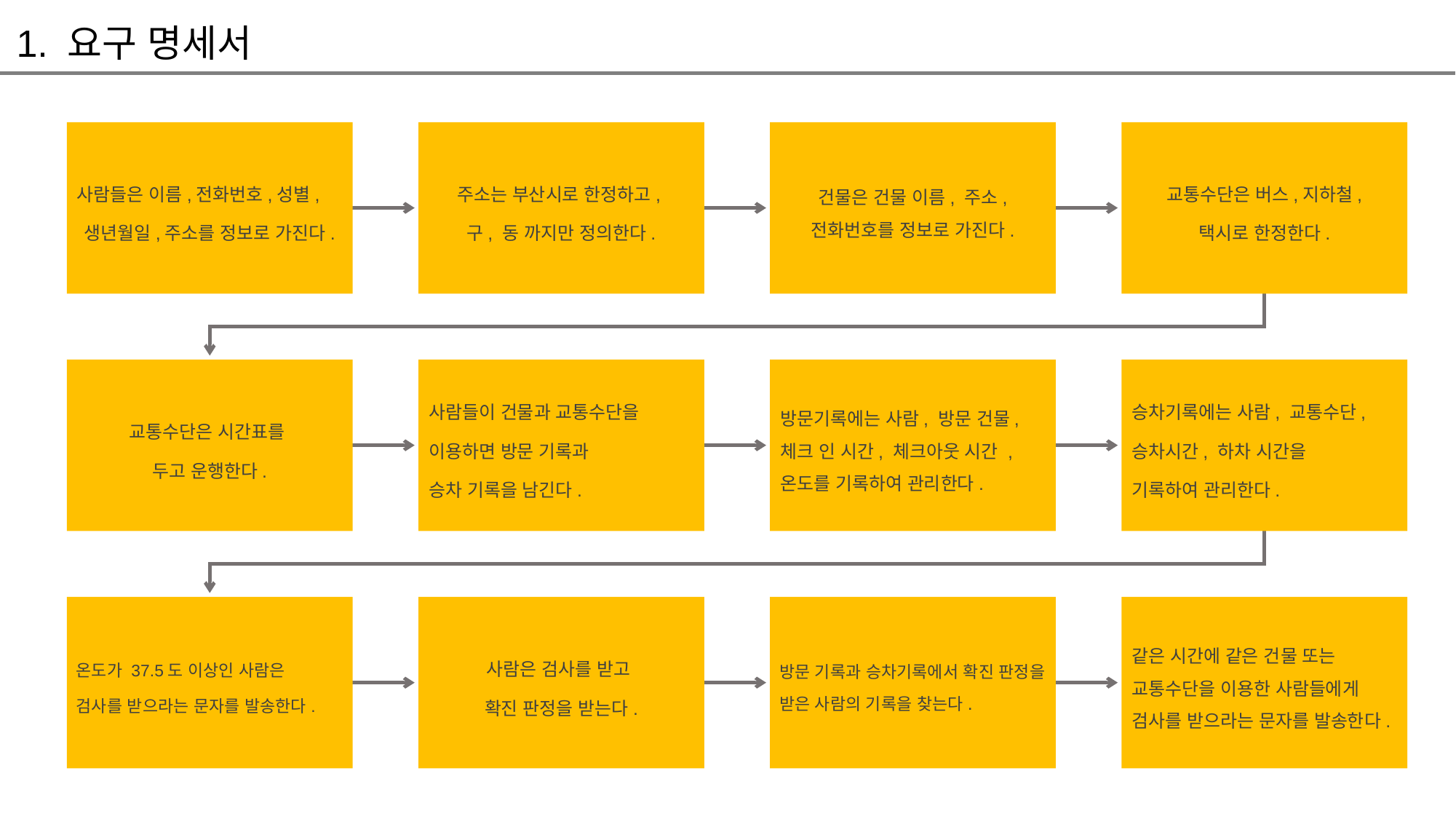

1. 요구 명세서

사람들은 이름,전화번호,성별,
생년월일,주소를 정보로 가진다.

주소는 부산시로 한정하고,
구, 동 까지만 정의한다.

건물은 건물 이름, 주소, 전화번호를 정보로 가진다.

교통수단은 버스,지하철,
택시로 한정한다.

교통수단은 시간표를
두고 운행한다.

사람들이 건물과 교통수단을
이용하면 방문 기록과
승차 기록을 남긴다.

방문기록에는 사람, 방문 건물, 체크 인 시간, 체크아웃 시간 , 온도를 기록하여 관리한다.

승차기록에는 사람, 교통수단,
승차시간, 하차 시간을
기록하여 관리한다.

온도가 37.5도 이상인 사람은
검사를 받으라는 문자를 발송한다.

사람은 검사를 받고
확진 판정을 받는다.

방문 기록과 승차기록에서 확진 판정을 받은 사람의 기록을 찾는다.
같은 시간에 같은 건물 또는 교통수단을 이용한 사람들에게 검사를 받으라는 문자를 발송한다.